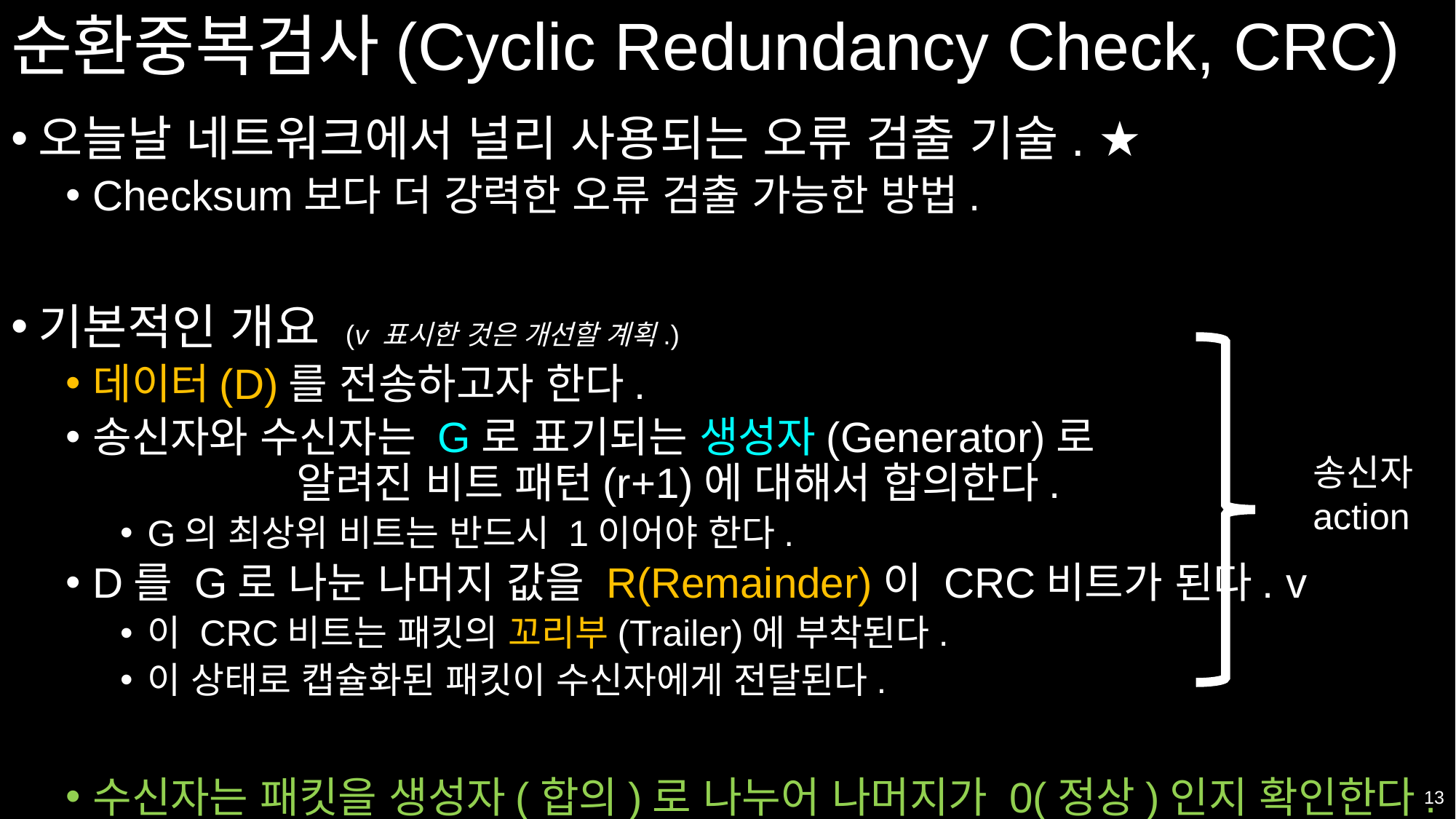

# 순환중복검사(Cyclic Redundancy Check, CRC)
오늘날 네트워크에서 널리 사용되는 오류 검출 기술. ★
Checksum보다 더 강력한 오류 검출 가능한 방법.

기본적인 개요 (v 표시한 것은 개선할 계획.)
데이터(D)를 전송하고자 한다.
송신자와 수신자는 G로 표기되는 생성자(Generator)로				        알려진 비트 패턴(r+1)에 대해서 합의한다.
G의 최상위 비트는 반드시 1이어야 한다.
D를 G로 나눈 나머지 값을 R(Remainder)이 CRC비트가 된다. v
이 CRC비트는 패킷의 꼬리부(Trailer)에 부착된다.
이 상태로 캡슐화된 패킷이 수신자에게 전달된다.

수신자는 패킷을 생성자(합의)로 나누어 나머지가 0(정상)인지 확인한다.

송신자
action
13